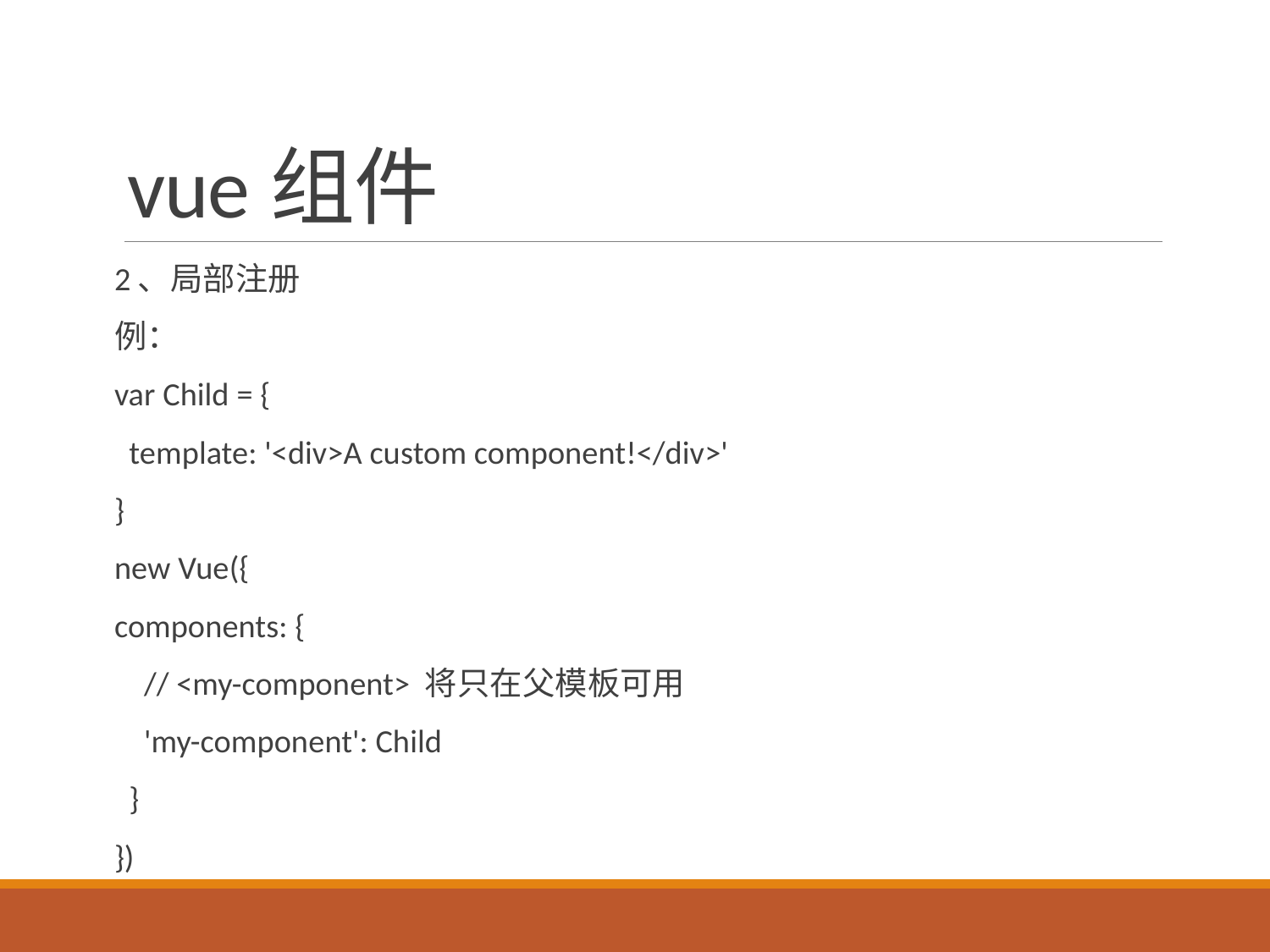

# vue组件
2、局部注册
例：
var Child = {
  template: '<div>A custom component!</div>'
}
new Vue({
components: {
    // <my-component> 将只在父模板可用
    'my-component': Child
  }
})